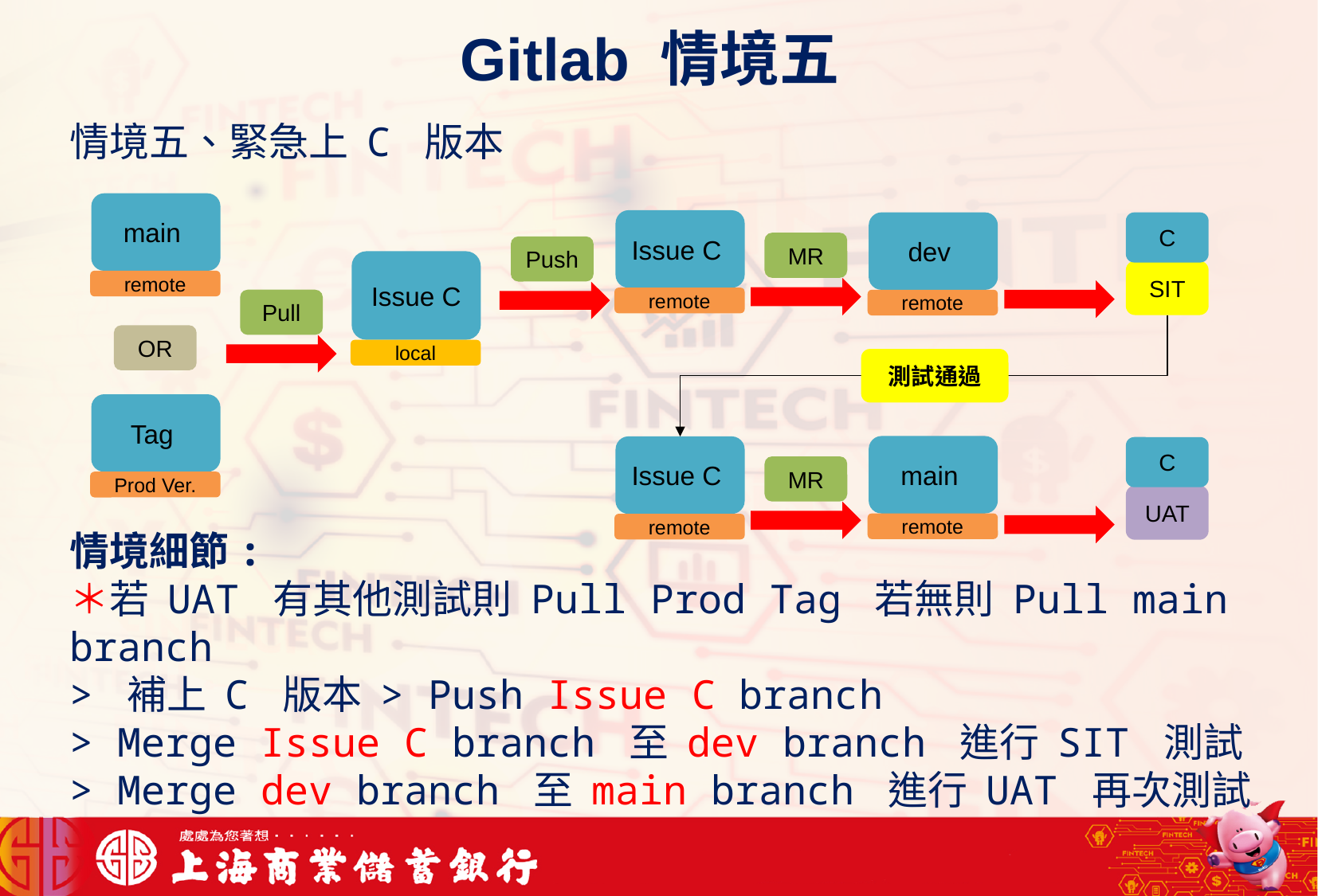

Gitlab 情境五
情境五、緊急上 C 版本
main
Issue C
dev
C
MR
Push
Issue C
SIT
remote

remote
Pull
remote
OR

local
測試通過
Tag
main
Issue C
C
MR
Prod Ver.
UAT

remote
remote
情境細節:
＊若 UAT 有其他測試則 Pull Prod Tag 若無則 Pull main branch
> 補上 C 版本 > Push Issue C branch
> Merge Issue C branch 至 dev branch 進行 SIT 測試
> Merge dev branch 至 main branch 進行 UAT 再次測試